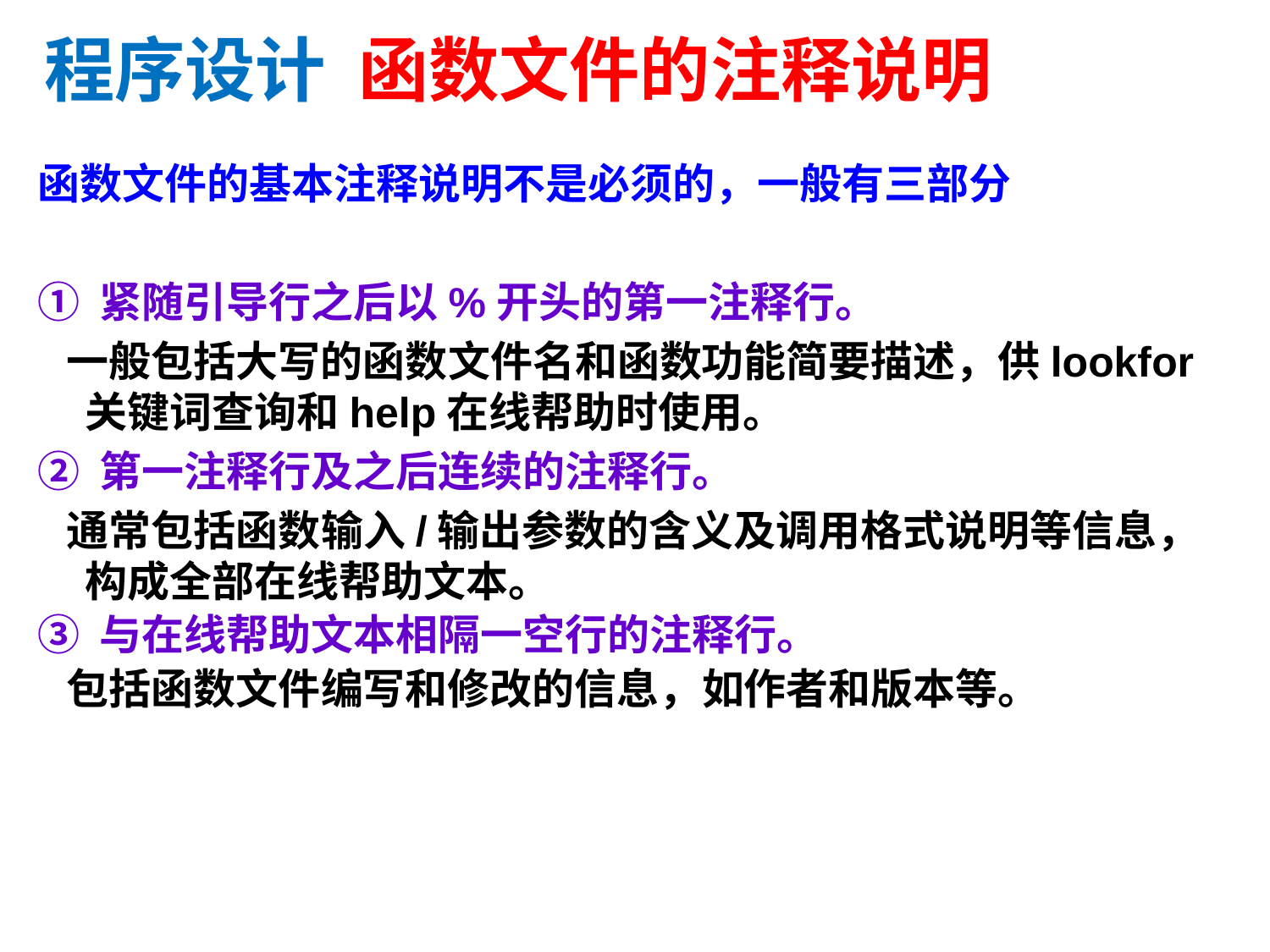

程序设计  函数文件的注释说明
函数文件的基本注释说明不是必须的，一般有三部分

① 紧随引导行之后以%开头的第一注释行。
  一般包括大写的函数文件名和函数功能简要描述，供lookfor关键词查询和help在线帮助时使用。
② 第一注释行及之后连续的注释行。
  通常包括函数输入/输出参数的含义及调用格式说明等信息，构成全部在线帮助文本。
③ 与在线帮助文本相隔一空行的注释行。
  包括函数文件编写和修改的信息，如作者和版本等。